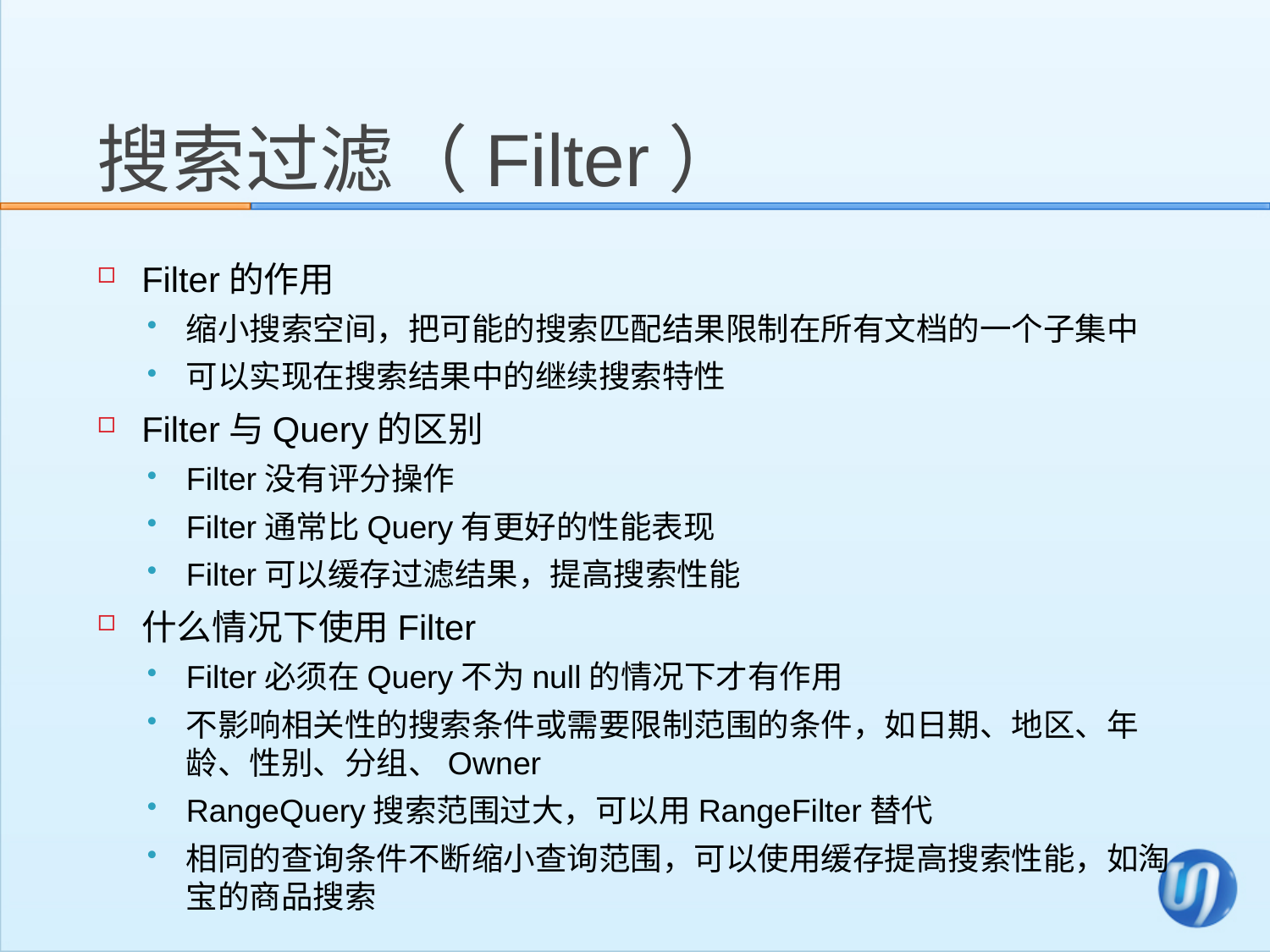

# 搜索过滤（Filter）
Filter的作用
缩小搜索空间，把可能的搜索匹配结果限制在所有文档的一个子集中
可以实现在搜索结果中的继续搜索特性
Filter与Query的区别
Filter没有评分操作
Filter通常比Query有更好的性能表现
Filter可以缓存过滤结果，提高搜索性能
什么情况下使用Filter
Filter必须在Query不为null的情况下才有作用
不影响相关性的搜索条件或需要限制范围的条件，如日期、地区、年龄、性别、分组、Owner
RangeQuery搜索范围过大，可以用RangeFilter替代
相同的查询条件不断缩小查询范围，可以使用缓存提高搜索性能，如淘宝的商品搜索